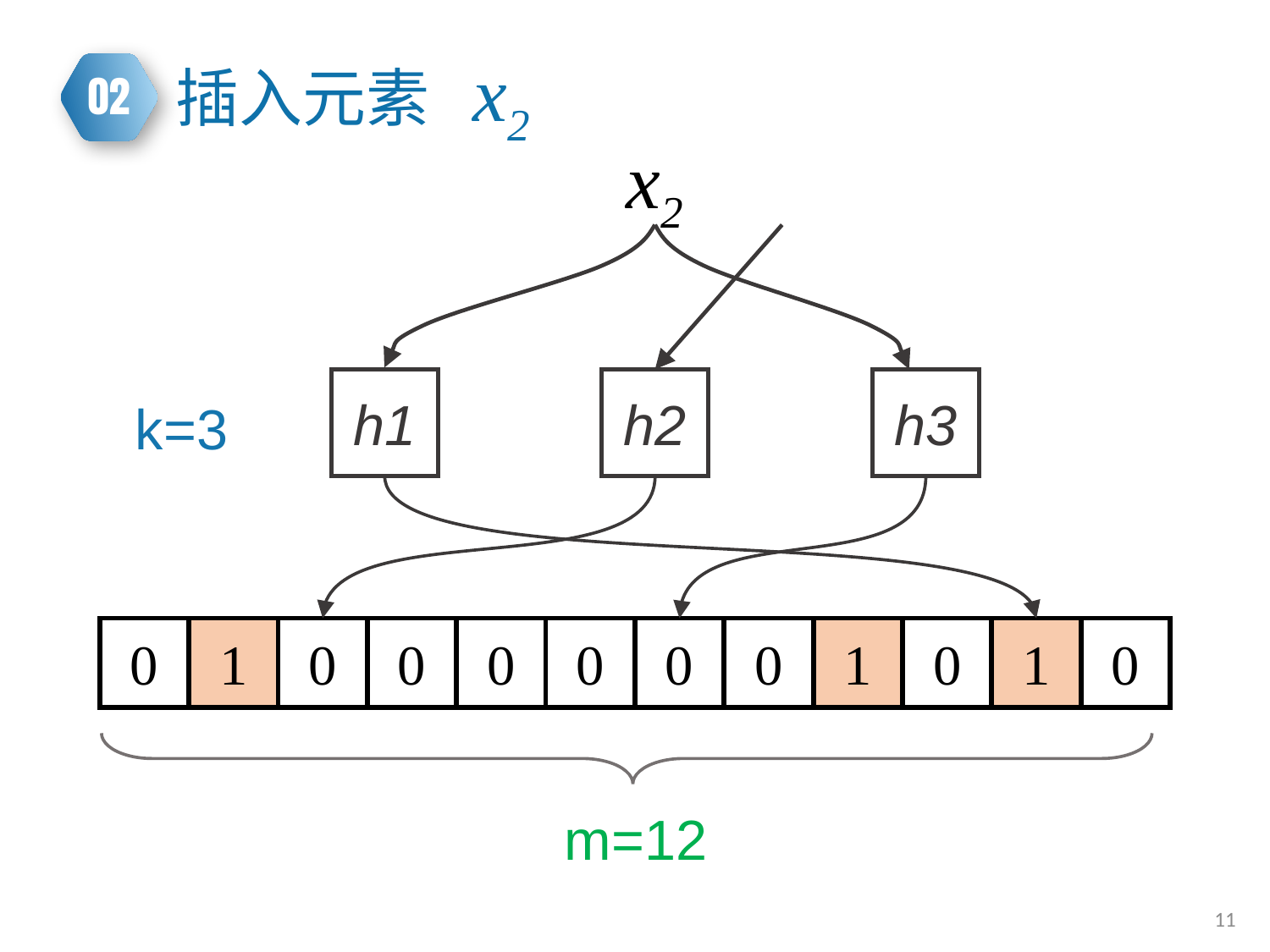

插入元素  x2
x2

h2
h3
h1
k=3
0
1
0
0
0
0
0
0
1
0
1
0
 m=12
11